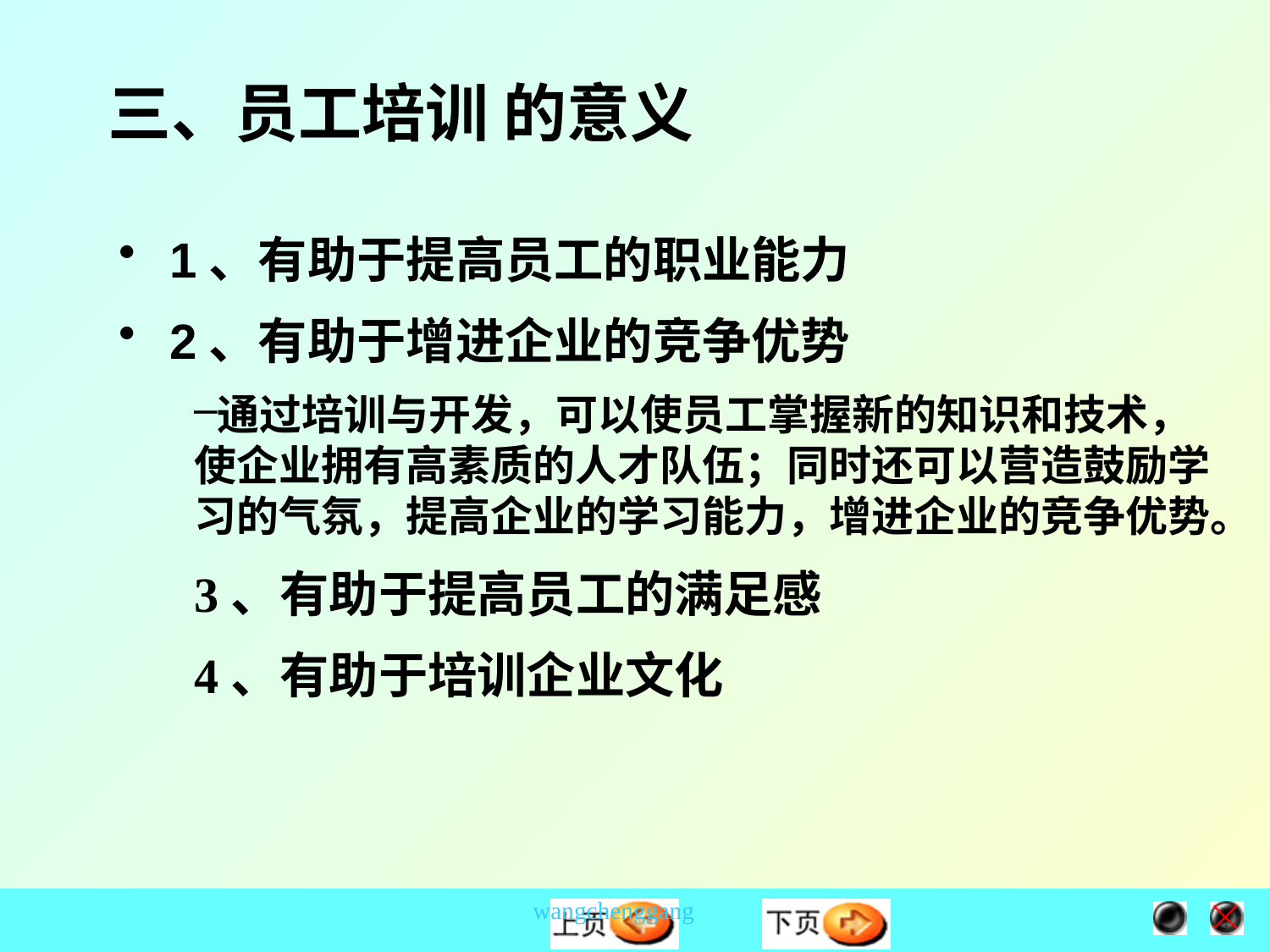

三、员工培训 的意义
 1、有助于提高员工的职业能力
 2、有助于增进企业的竞争优势
通过培训与开发，可以使员工掌握新的知识和技术，使企业拥有高素质的人才队伍；同时还可以营造鼓励学习的气氛，提高企业的学习能力，增进企业的竞争优势。
3、有助于提高员工的满足感
4、有助于培训企业文化

wangchenggang